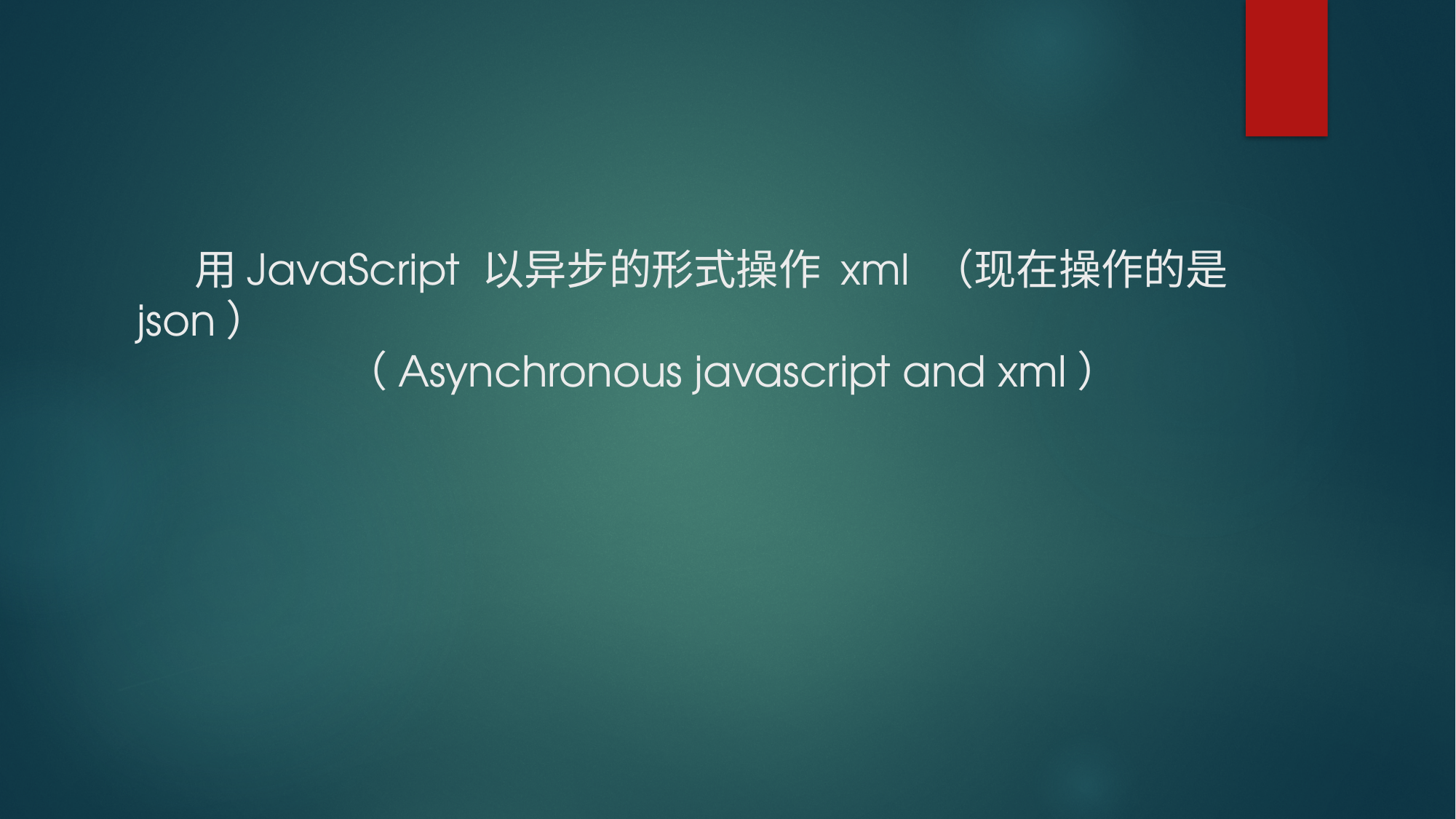

# 用JavaScript 以异步的形式操作 xml （现在操作的是json） （Asynchronous javascript and xml）